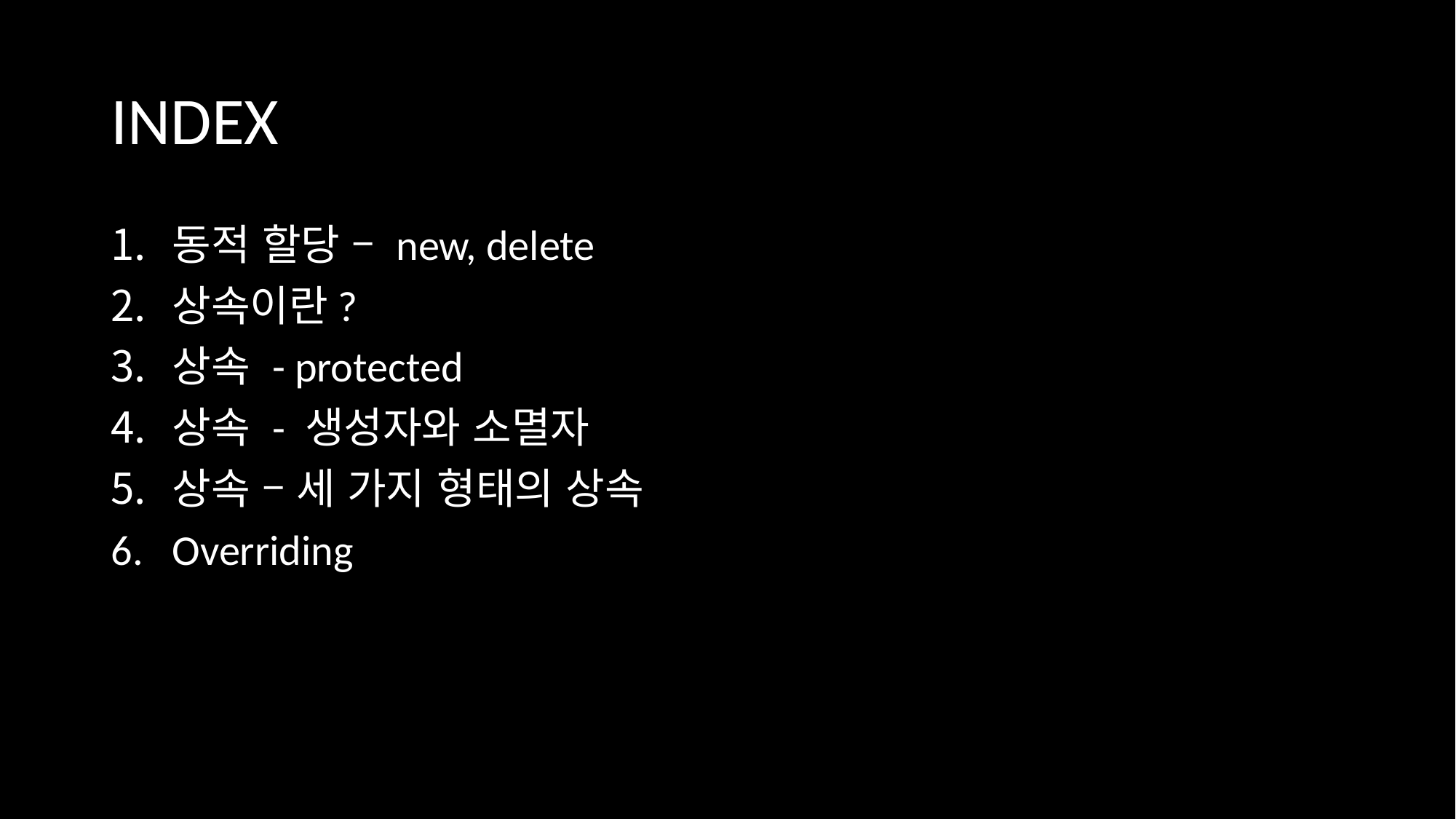

# INDEX
동적 할당 – new, delete
상속이란?
상속 - protected
상속 - 생성자와 소멸자
상속 – 세 가지 형태의 상속
Overriding